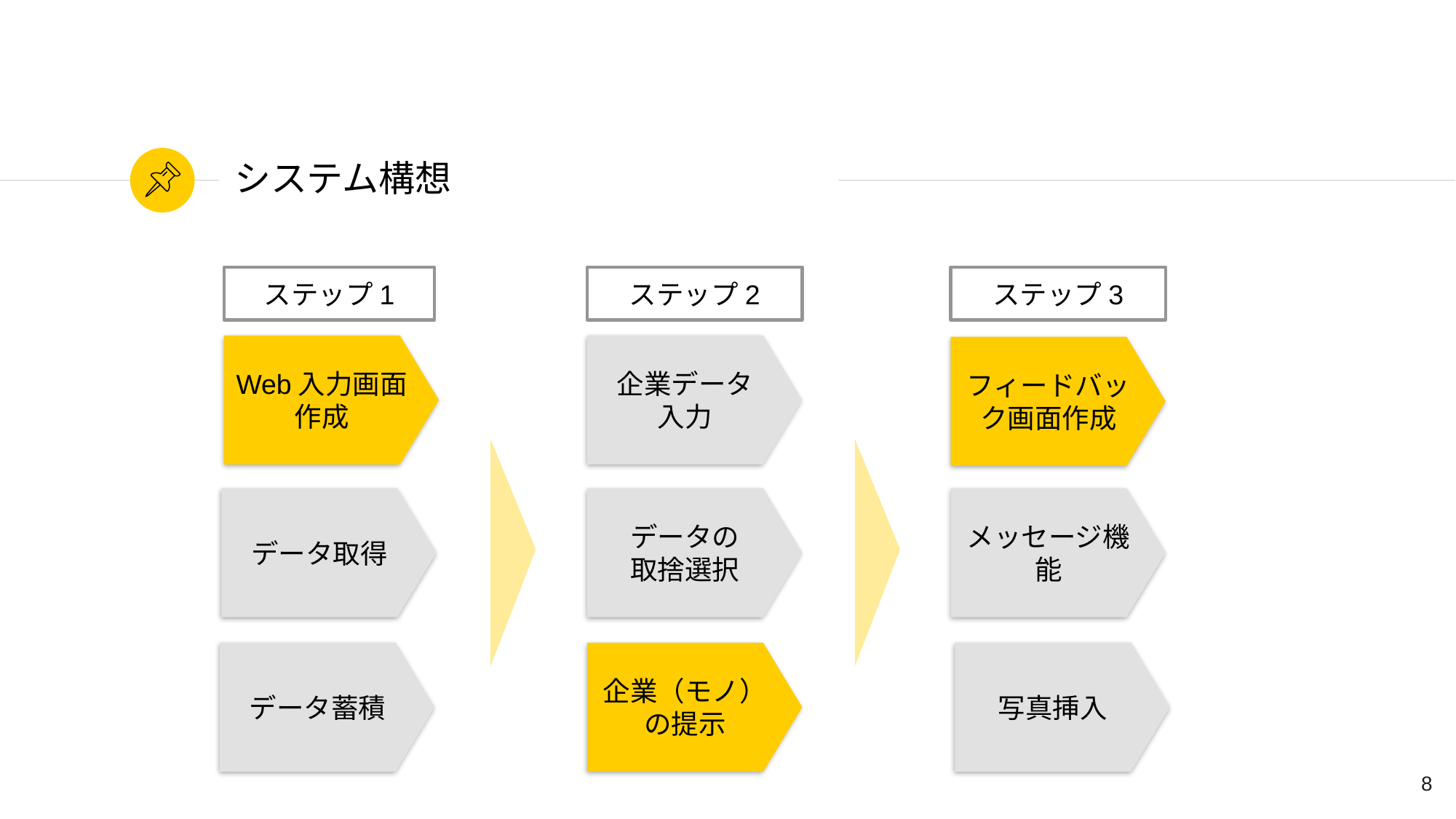

# システム構想

ステップ1
ステップ2
ステップ3
Web入力画面作成
企業データ
入力
フィードバック画面作成
データ取得
データの
取捨選択
メッセージ機能

データ蓄積
企業（モノ）
の提示
写真挿入
8